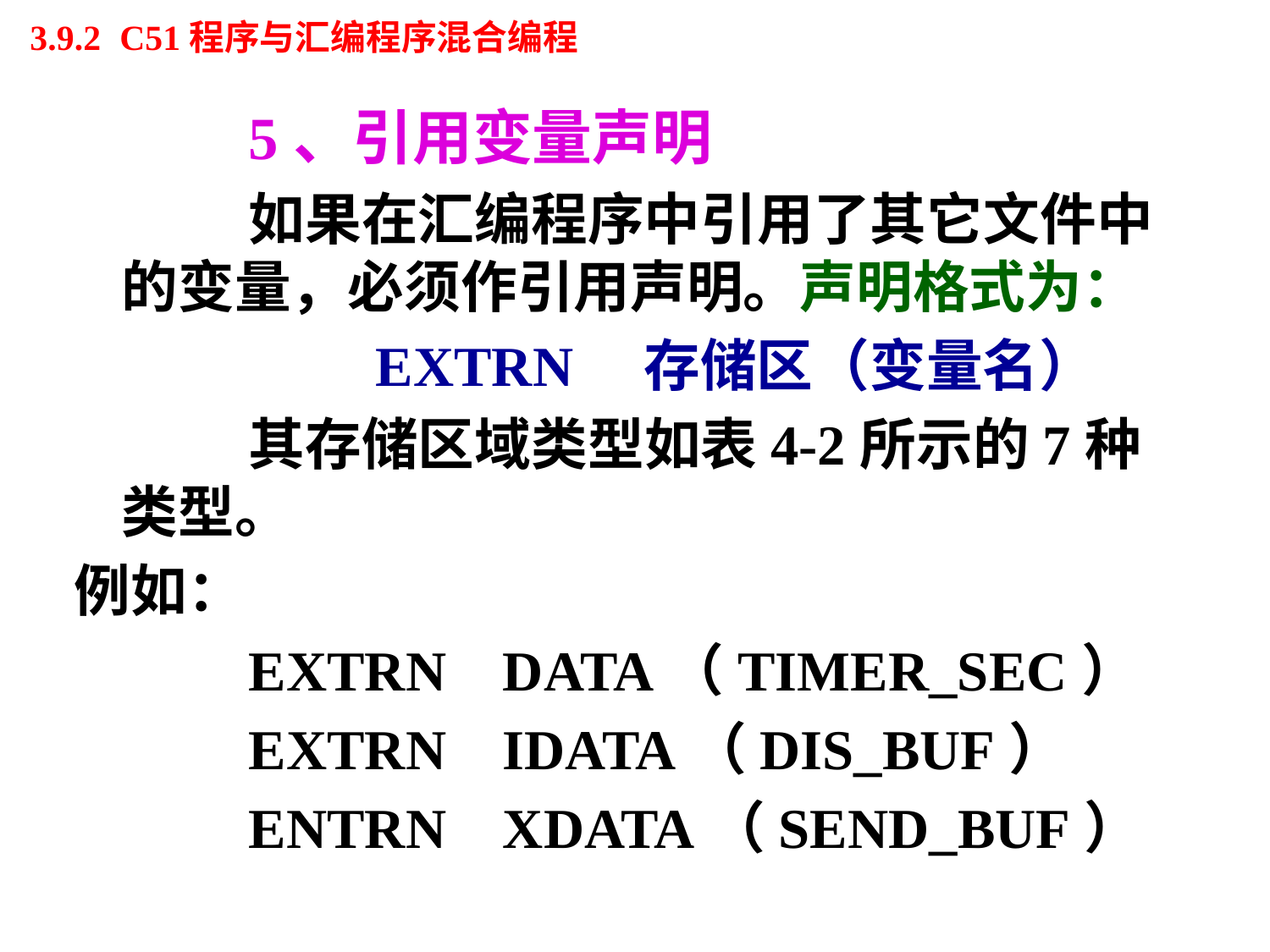

# 3.9.2  C51程序与汇编程序混合编程
		5、引用变量声明
		如果在汇编程序中引用了其它文件中的变量，必须作引用声明。声明格式为：
			EXTRN    存储区（变量名）
		其存储区域类型如表4-2所示的7种类型。
例如：
		EXTRN	DATA（TIMER_SEC）
		EXTRN	IDATA（DIS_BUF）
		ENTRN	XDATA（SEND_BUF）